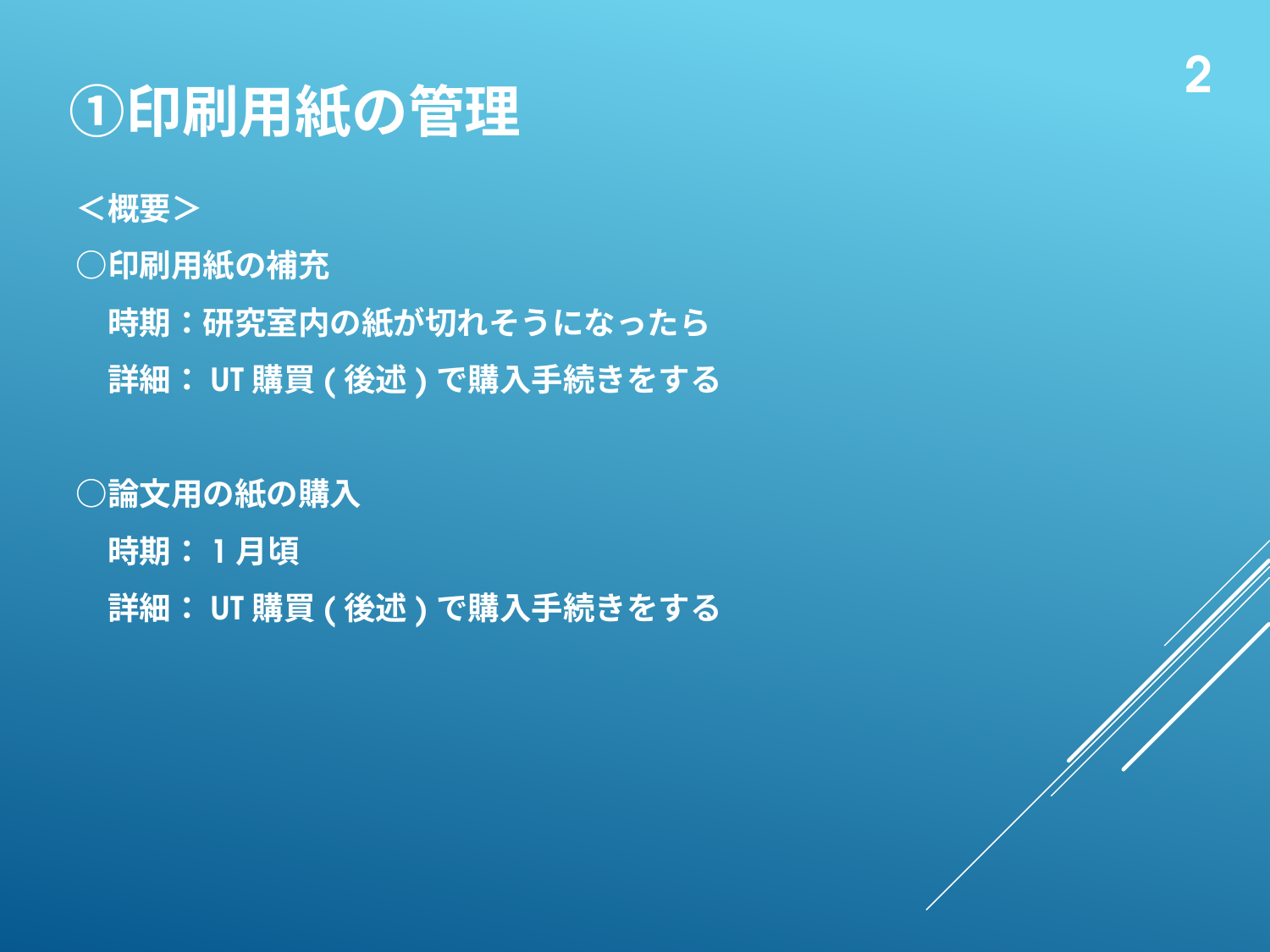

①印刷用紙の管理
2

　　＜概要＞
　　○印刷用紙の補充
　　　時期：研究室内の紙が切れそうになったら
　　　詳細：UT購買(後述)で購入手続きをする

　　○論文用の紙の購入
　　　時期：1月頃
　　　詳細：UT購買(後述)で購入手続きをする